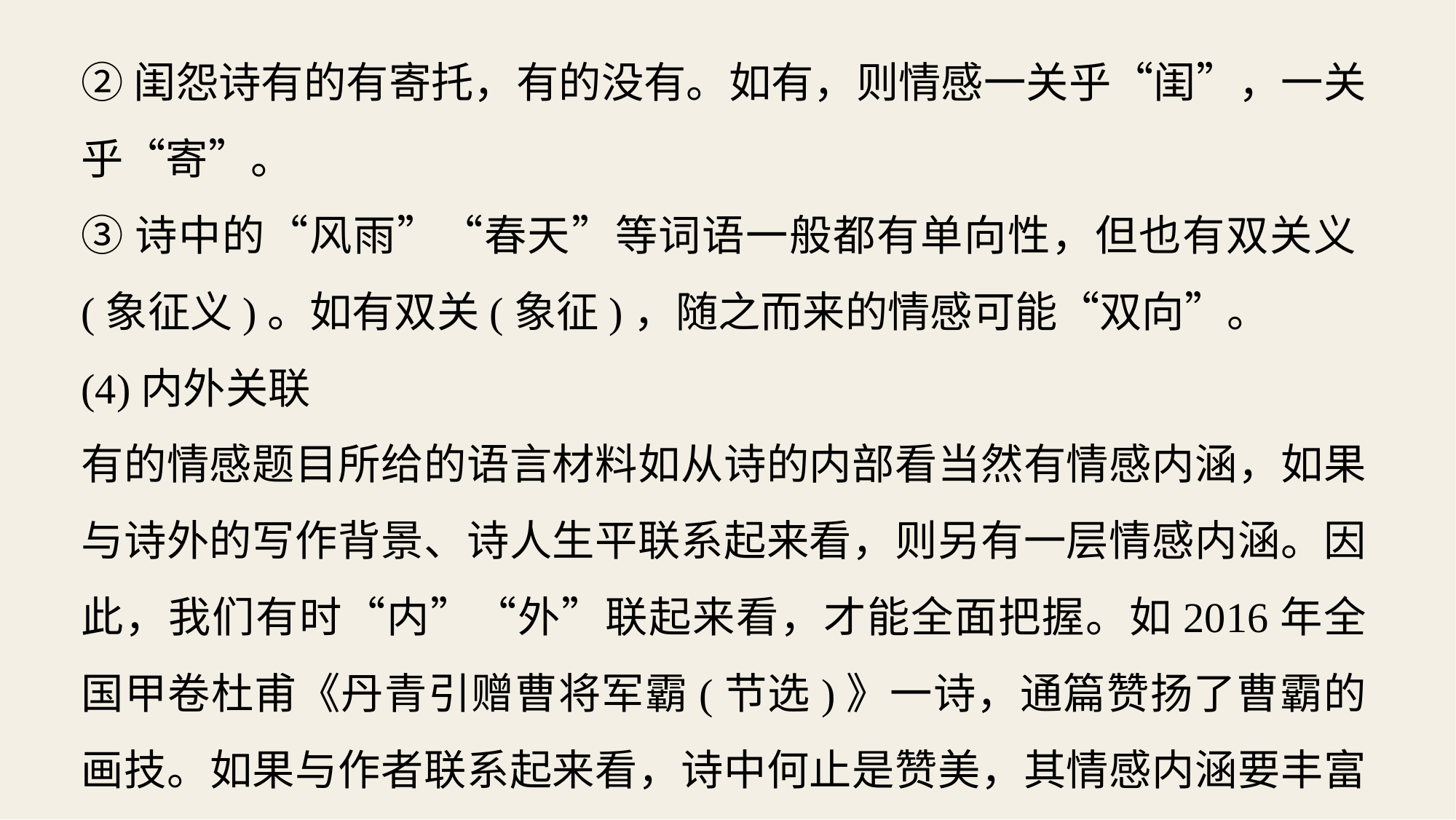

②闺怨诗有的有寄托，有的没有。如有，则情感一关乎“闺”，一关乎“寄”。
③诗中的“风雨”“春天”等词语一般都有单向性，但也有双关义(象征义)。如有双关(象征)，随之而来的情感可能“双向”。
(4)内外关联
有的情感题目所给的语言材料如从诗的内部看当然有情感内涵，如果与诗外的写作背景、诗人生平联系起来看，则另有一层情感内涵。因此，我们有时“内”“外”联起来看，才能全面把握。如2016年全国甲卷杜甫《丹青引赠曹将军霸(节选)》一诗，通篇赞扬了曹霸的画技。如果与作者联系起来看，诗中何止是赞美，其情感内涵要丰富多了。